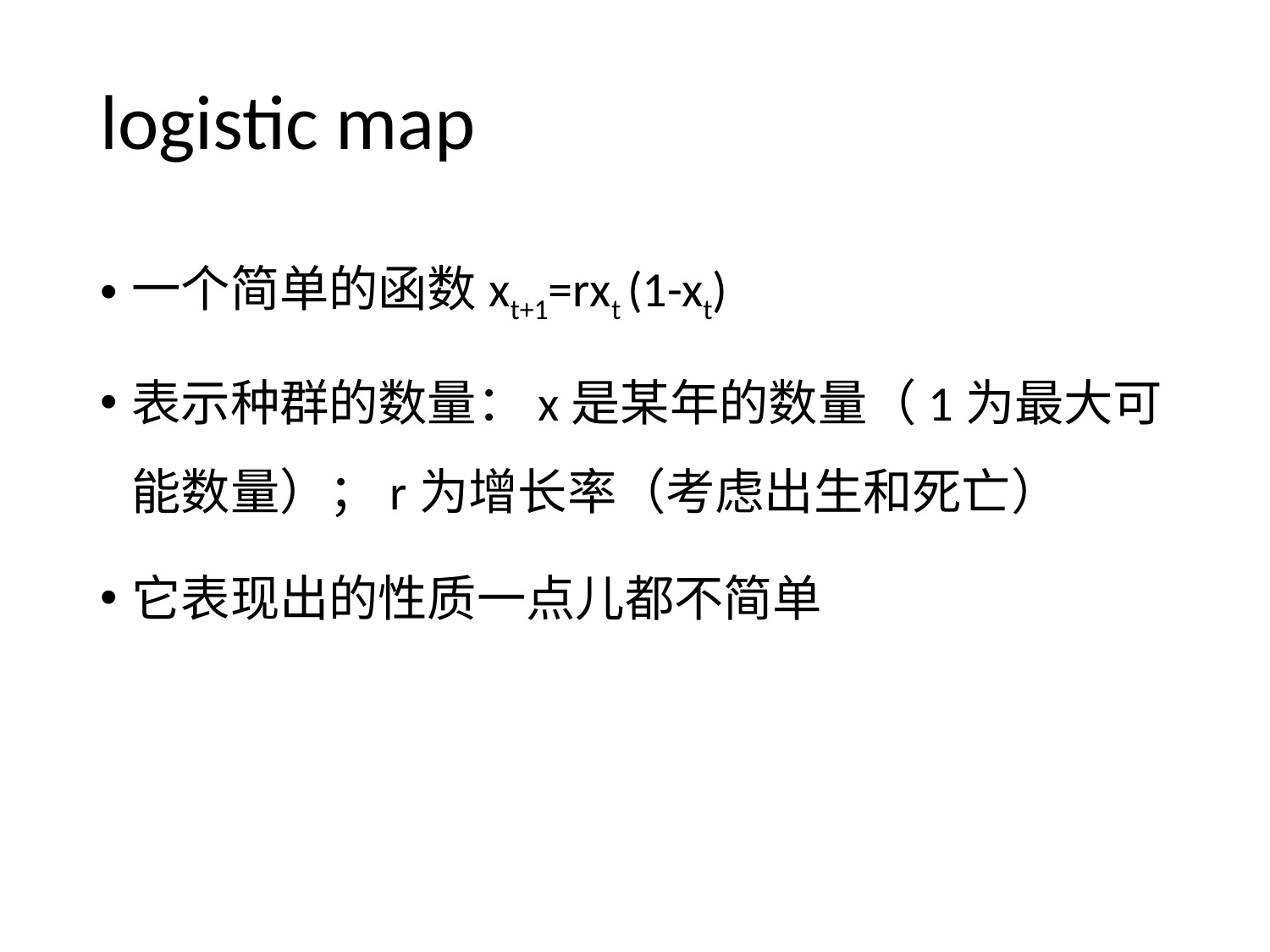

# logistic map
一个简单的函数xt+1=rxt (1-xt)
表示种群的数量：x是某年的数量（1为最大可能数量）；r为增长率（考虑出生和死亡）
它表现出的性质一点儿都不简单